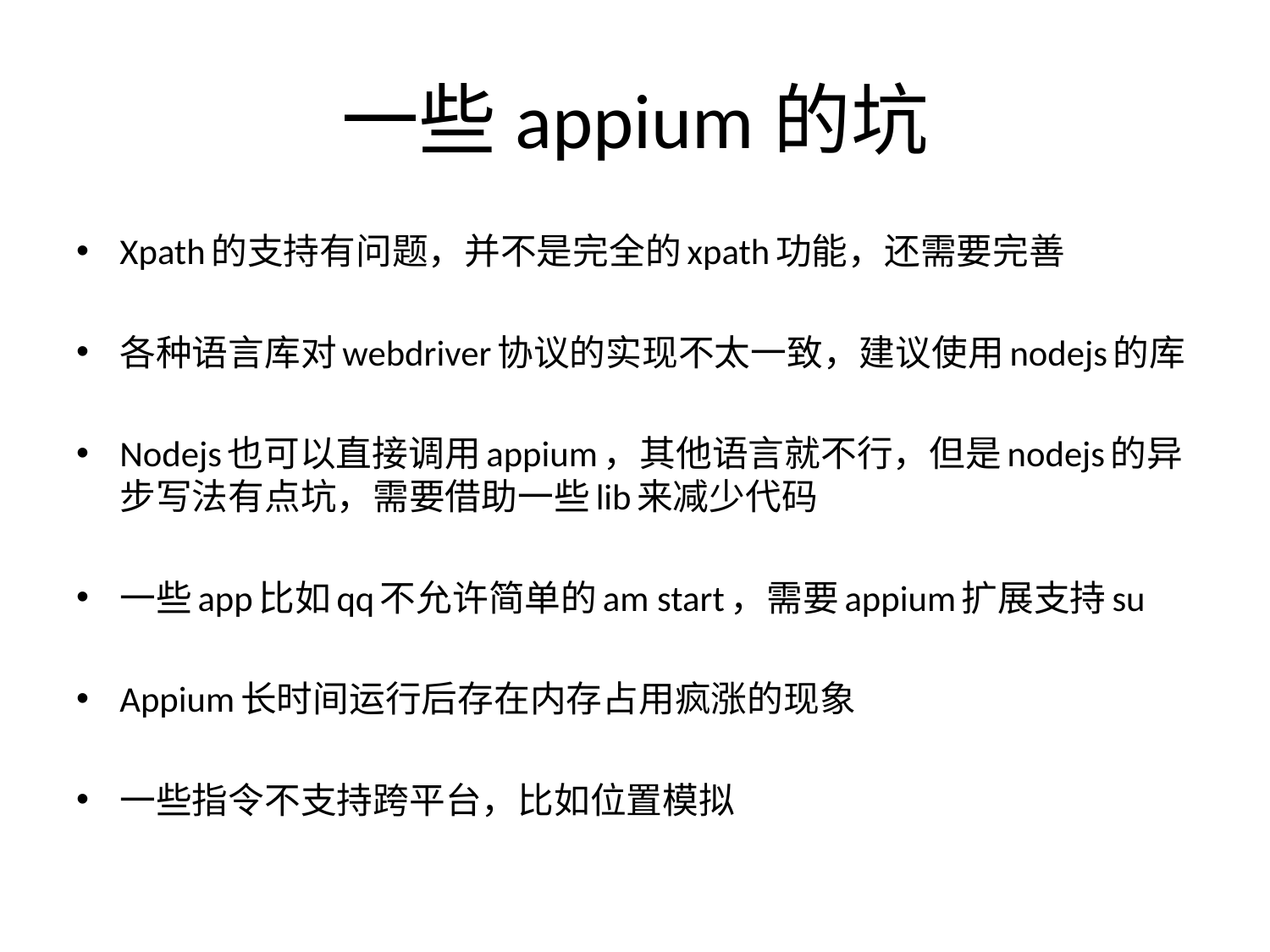

# 一些appium的坑
Xpath的支持有问题，并不是完全的xpath功能，还需要完善

各种语言库对webdriver协议的实现不太一致，建议使用nodejs的库

Nodejs也可以直接调用appium，其他语言就不行，但是nodejs的异步写法有点坑，需要借助一些lib来减少代码

一些app比如qq不允许简单的am start，需要appium扩展支持su

Appium长时间运行后存在内存占用疯涨的现象

一些指令不支持跨平台，比如位置模拟